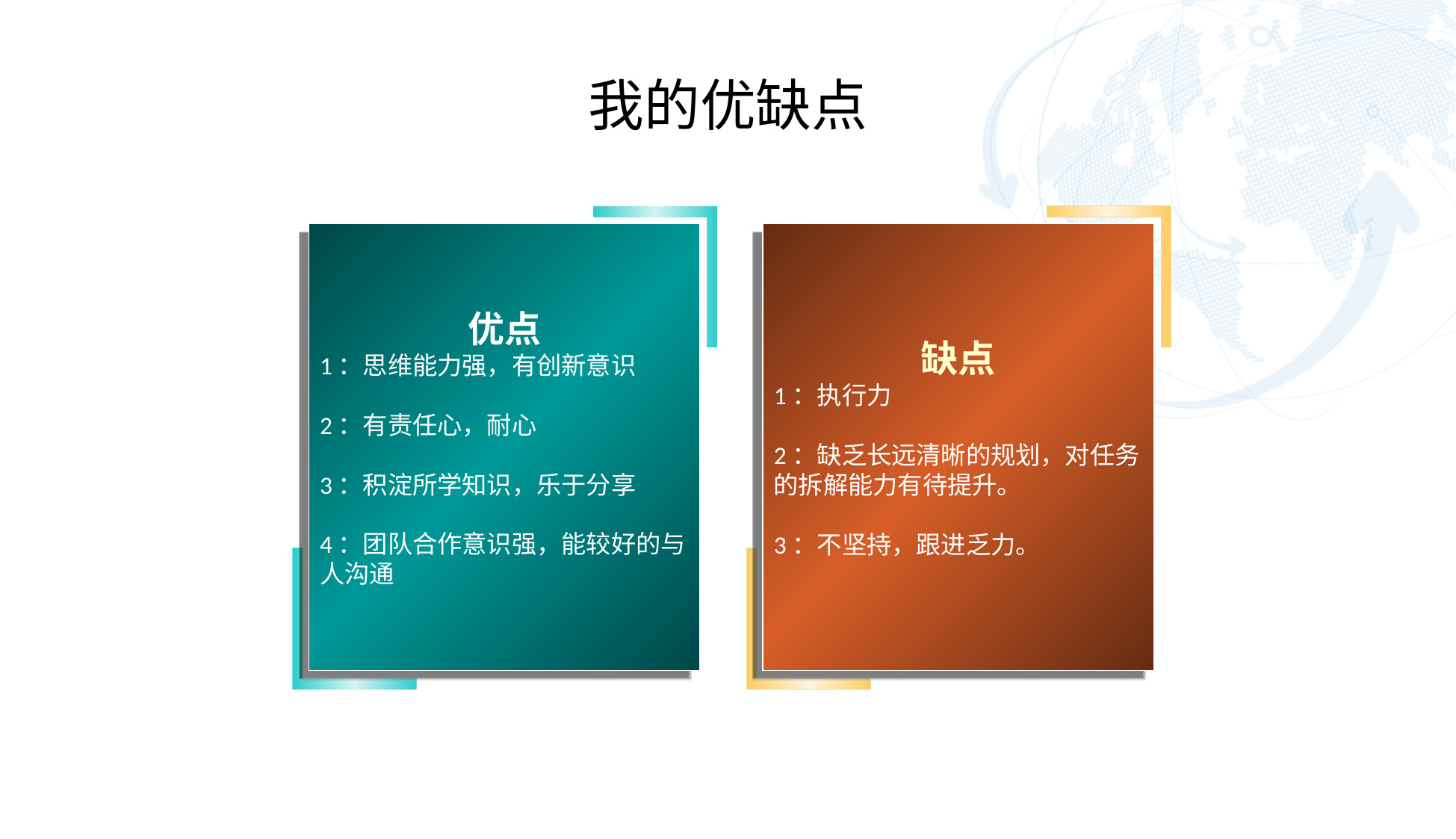

# 我的优缺点

优点
1：思维能力强，有创新意识

2：有责任心，耐心

3：积淀所学知识，乐于分享

4：团队合作意识强，能较好的与人沟通
缺点
1：执行力

2：缺乏长远清晰的规划，对任务的拆解能力有待提升。

3：不坚持，跟进乏力。